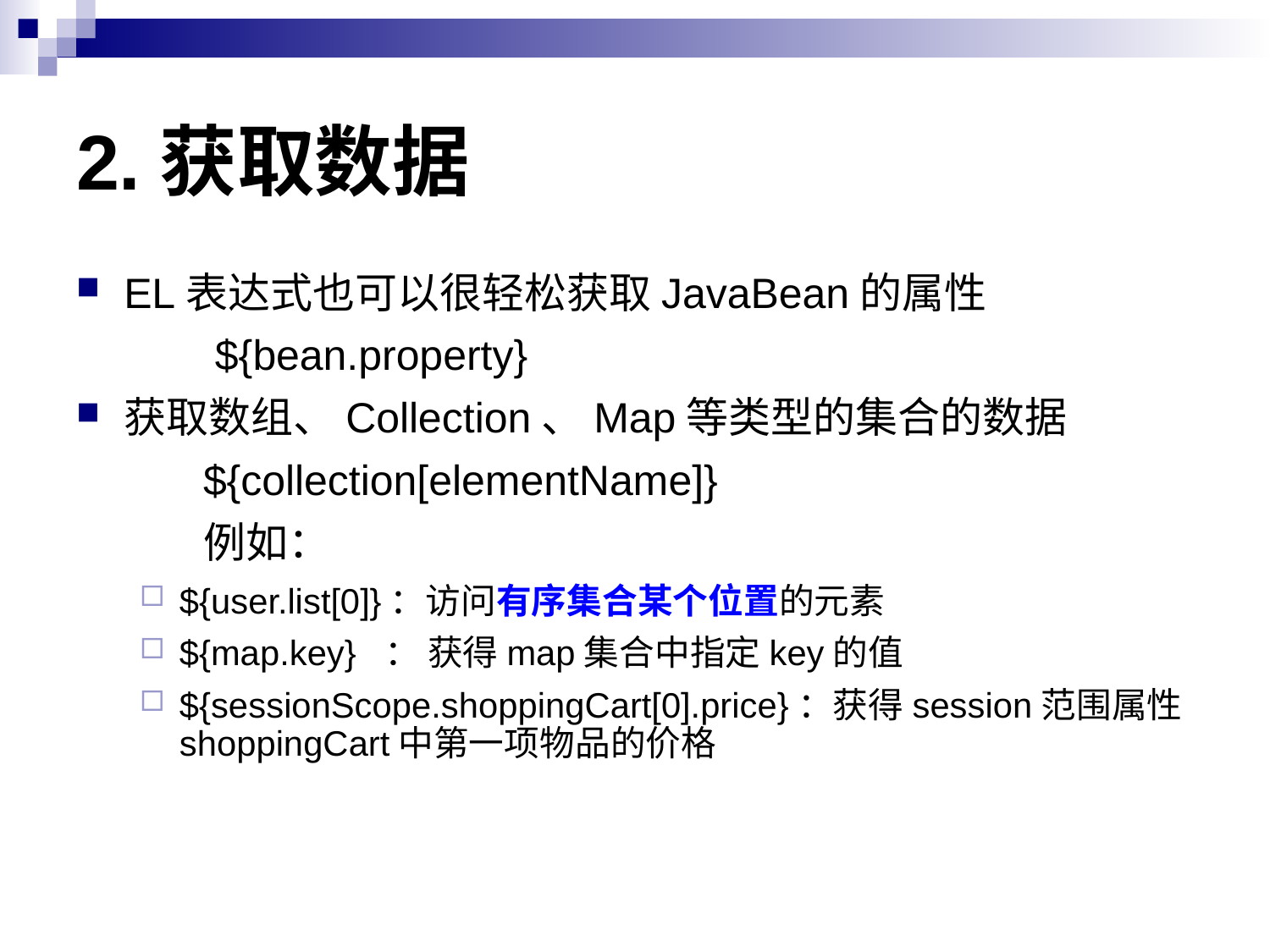

# 2.获取数据
EL表达式也可以很轻松获取JavaBean的属性
	 ${bean.property}
获取数组、Collection、Map等类型的集合的数据
	${collection[elementName]}
	例如：
${user.list[0]}：访问有序集合某个位置的元素
${map.key}  ： 获得map集合中指定key的值
${sessionScope.shoppingCart[0].price}：获得session范围属性shoppingCart中第一项物品的价格
6